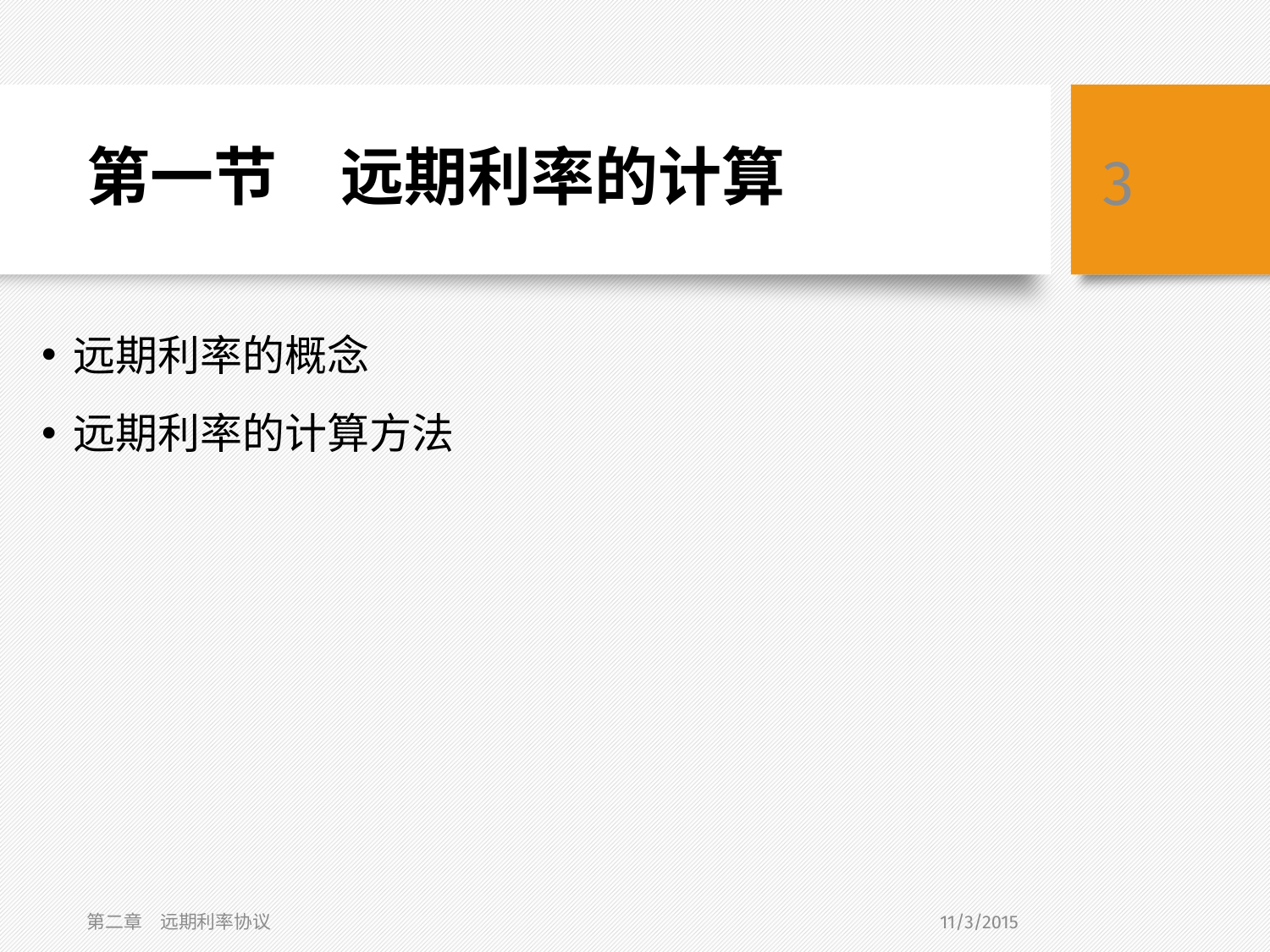

# 第一节　远期利率的计算
3
远期利率的概念
远期利率的计算方法

11/3/2015
第二章　远期利率协议